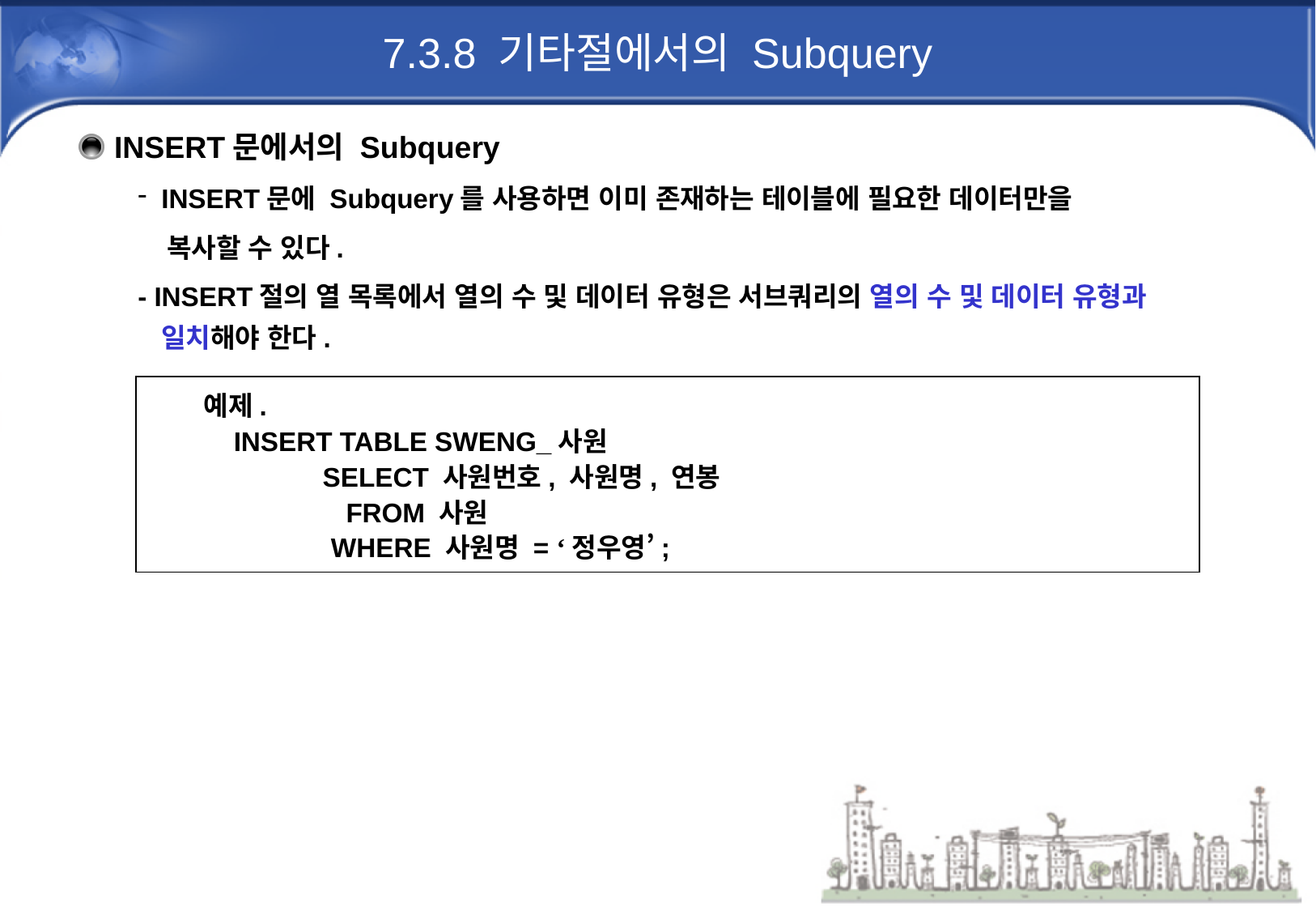

# 7.3.8 기타절에서의 Subquery
INSERT문에서의 Subquery
INSERT문에 Subquery를 사용하면 이미 존재하는 테이블에 필요한 데이터만을
   복사할 수 있다.
- INSERT절의 열 목록에서 열의 수 및 데이터 유형은 서브쿼리의 열의 수 및 데이터 유형과 일치해야 한다.
예제.
    INSERT TABLE SWENG_사원
                SELECT 사원번호, 사원명, 연봉
                   FROM 사원
                 WHERE 사원명 = ‘정우영’;